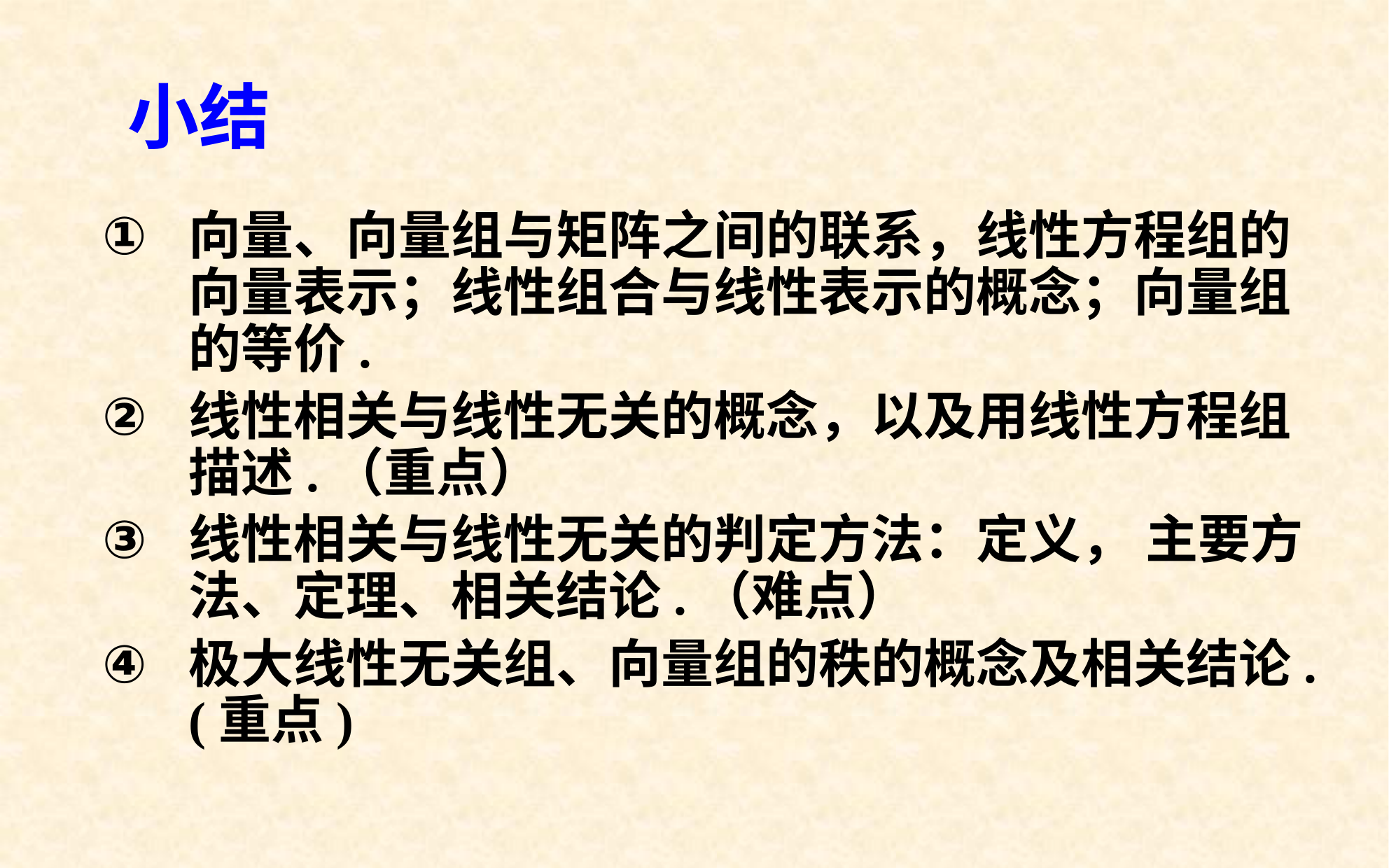

# 小结
向量、向量组与矩阵之间的联系，线性方程组的向量表示；线性组合与线性表示的概念；向量组的等价.
线性相关与线性无关的概念，以及用线性方程组描述.（重点）
线性相关与线性无关的判定方法：定义， 主要方法、定理、相关结论.（难点）
极大线性无关组、向量组的秩的概念及相关结论. (重点)